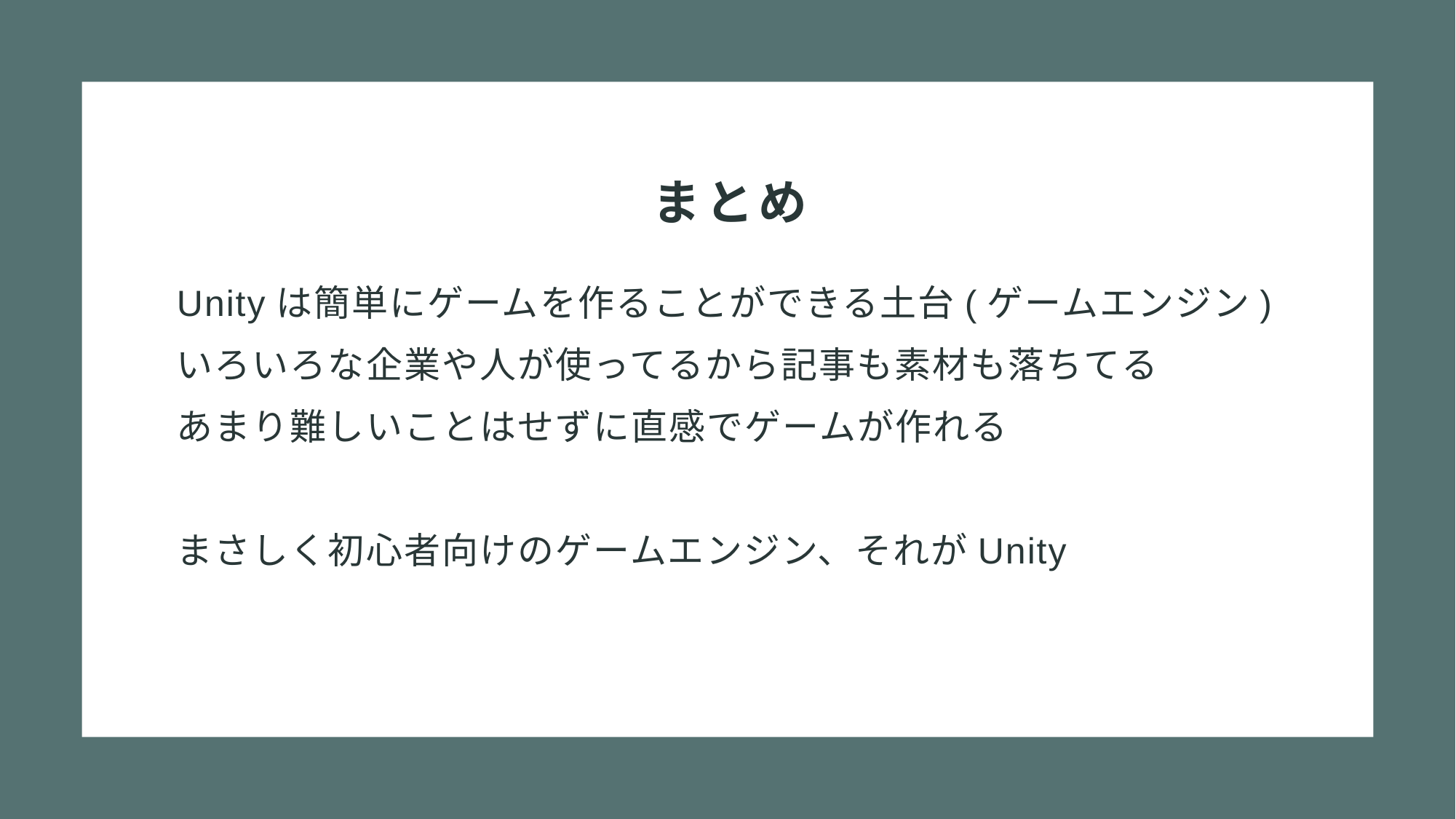

# まとめ
Unityは簡単にゲームを作ることができる土台(ゲームエンジン)
いろいろな企業や人が使ってるから記事も素材も落ちてる
あまり難しいことはせずに直感でゲームが作れる

まさしく初心者向けのゲームエンジン、それがUnity